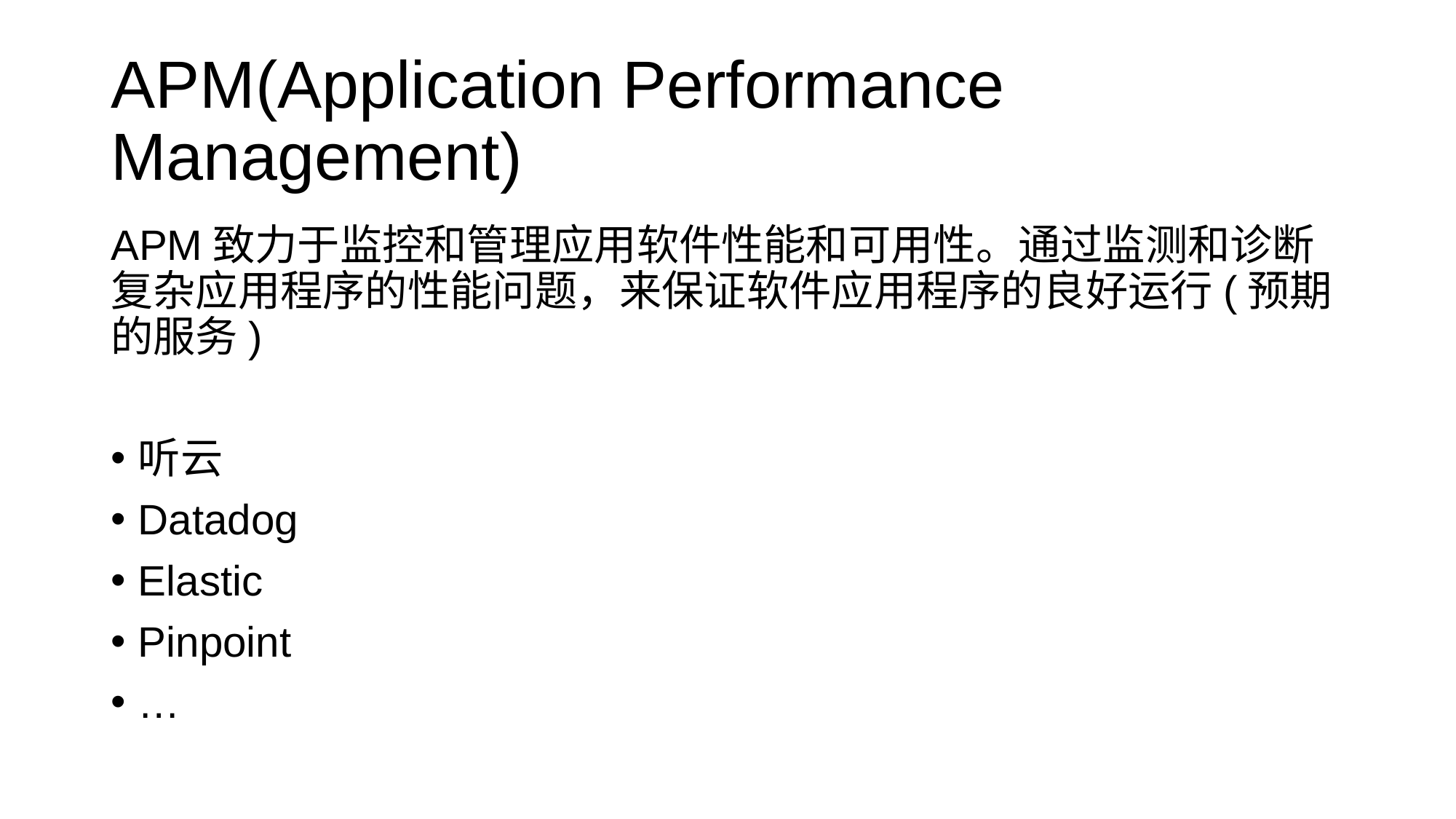

# APM(Application Performance Management)
APM致力于监控和管理应用软件性能和可用性。通过监测和诊断复杂应用程序的性能问题，来保证软件应用程序的良好运行(预期的服务)

听云
Datadog
Elastic
Pinpoint
…